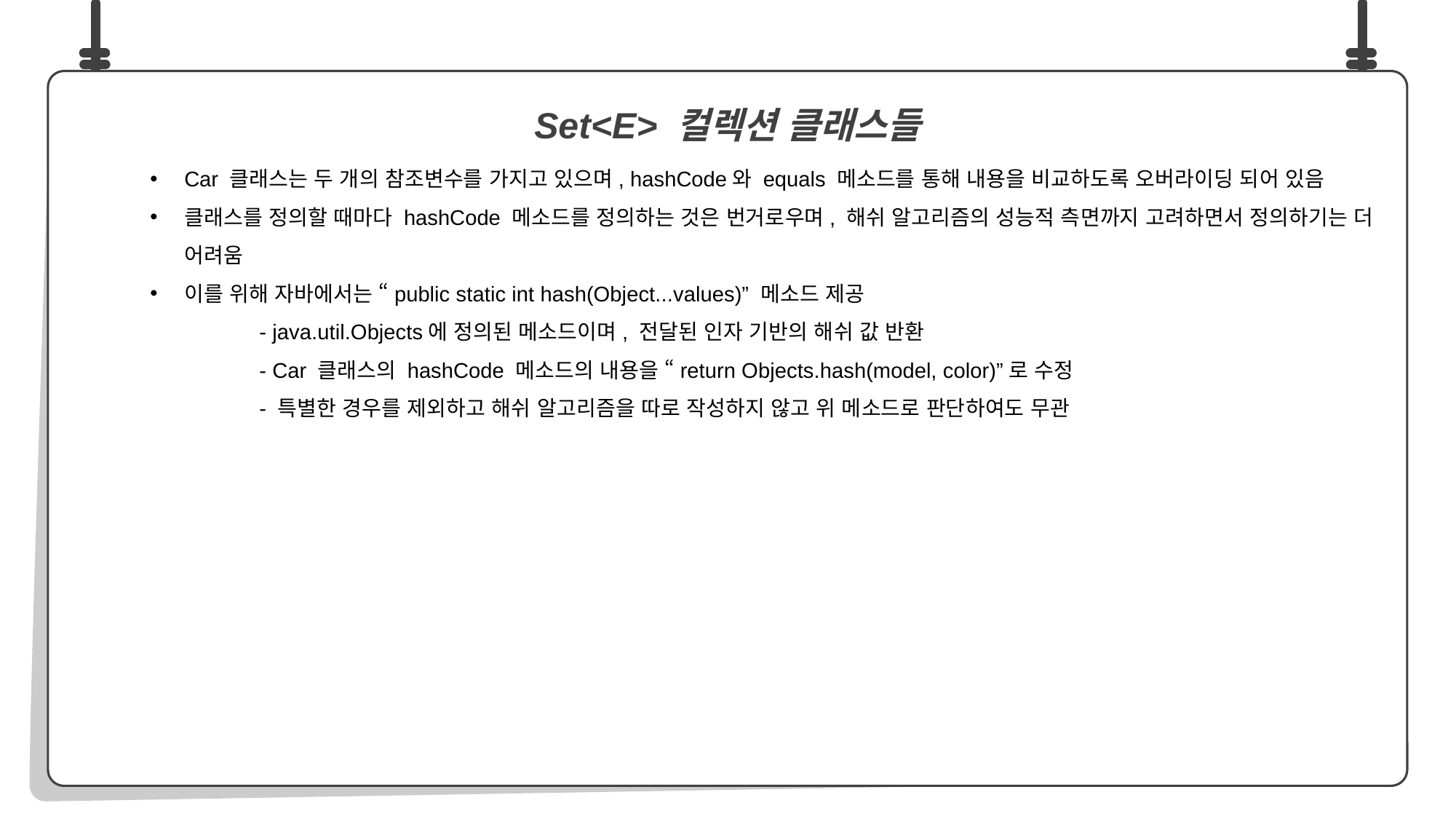

Car 클래스는 두 개의 참조변수를 가지고 있으며, hashCode와 equals 메소드를 통해 내용을 비교하도록 오버라이딩 되어 있음
클래스를 정의할 때마다 hashCode 메소드를 정의하는 것은 번거로우며, 해쉬 알고리즘의 성능적 측면까지 고려하면서 정의하기는 더 어려움
이를 위해 자바에서는 “public static int hash(Object...values)” 메소드 제공
	- java.util.Objects에 정의된 메소드이며, 전달된 인자 기반의 해쉬 값 반환
	- Car 클래스의 hashCode 메소드의 내용을 “return Objects.hash(model, color)”로 수정
	- 특별한 경우를 제외하고 해쉬 알고리즘을 따로 작성하지 않고 위 메소드로 판단하여도 무관
Set<E> 컬렉션 클래스들